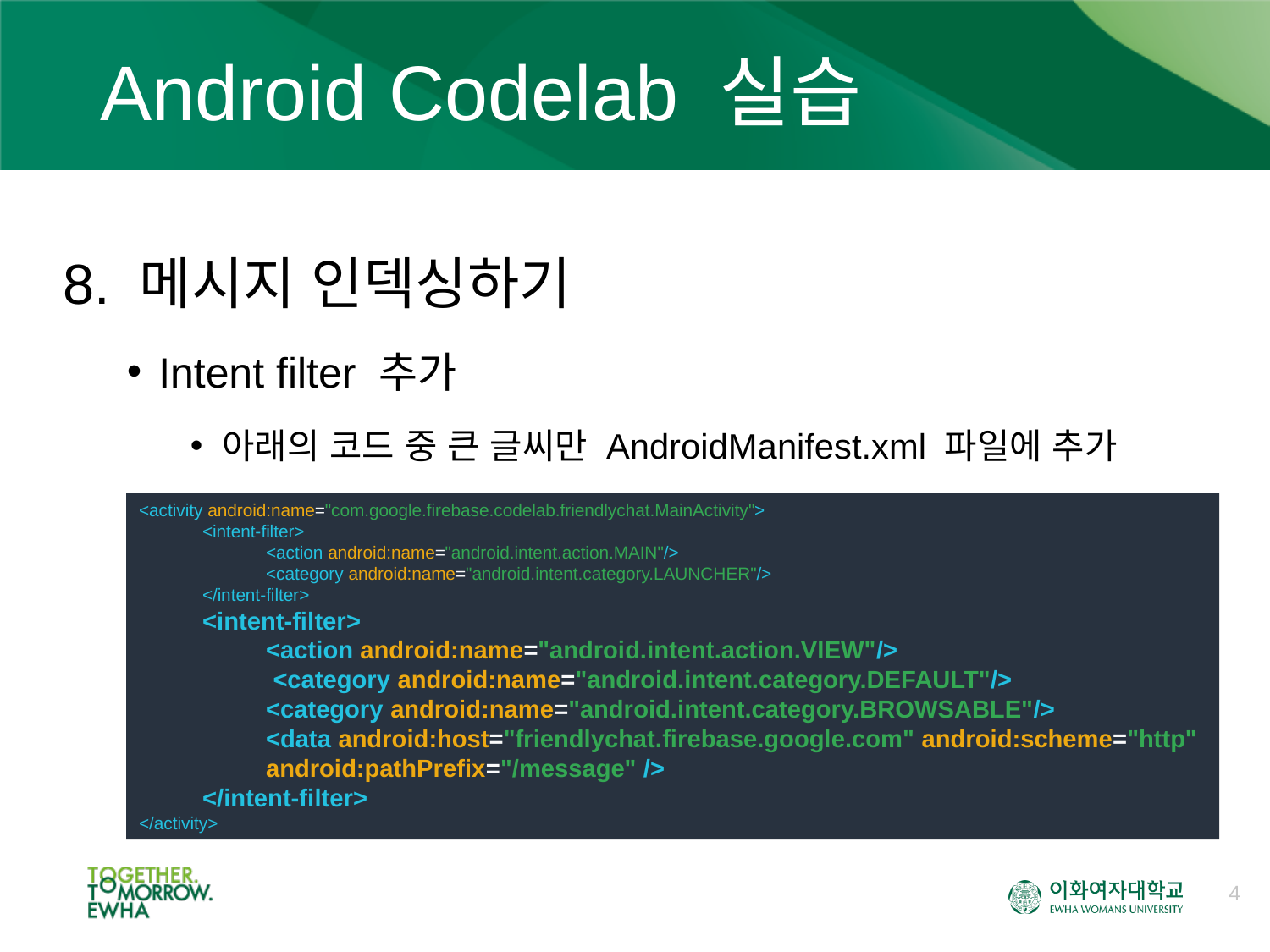

# Android Codelab 실습
8. 메시지 인덱싱하기
Intent filter 추가
아래의 코드 중 큰 글씨만 AndroidManifest.xml 파일에 추가
<activity android:name="com.google.firebase.codelab.friendlychat.MainActivity">
<intent-filter>
<action android:name="android.intent.action.MAIN"/>
<category android:name="android.intent.category.LAUNCHER"/>
</intent-filter>
<intent-filter>
<action android:name="android.intent.action.VIEW"/>
 <category android:name="android.intent.category.DEFAULT"/>
<category android:name="android.intent.category.BROWSABLE"/>
<data android:host="friendlychat.firebase.google.com" android:scheme="http" android:pathPrefix="/message" />
</intent-filter>
</activity>
4